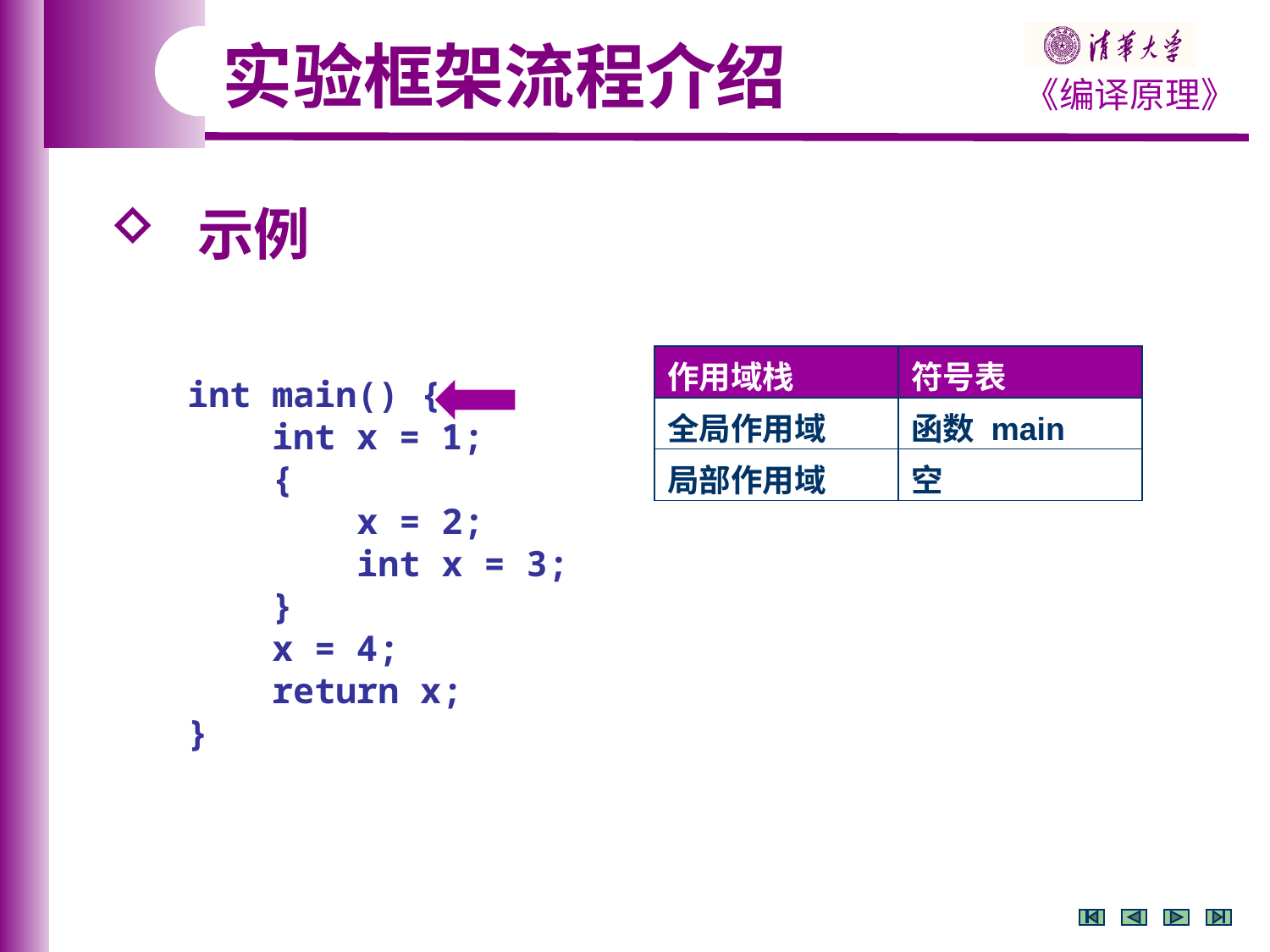

实验框架流程介绍
  示例

| 作用域栈 | 符号表 |
| --- | --- |
| 全局作用域 | 函数 main |
| 局部作用域 | 空 |
int main() {
    int x = 1;
    {
        x = 2;
        int x = 3;
    }
    x = 4;
    return x;
}